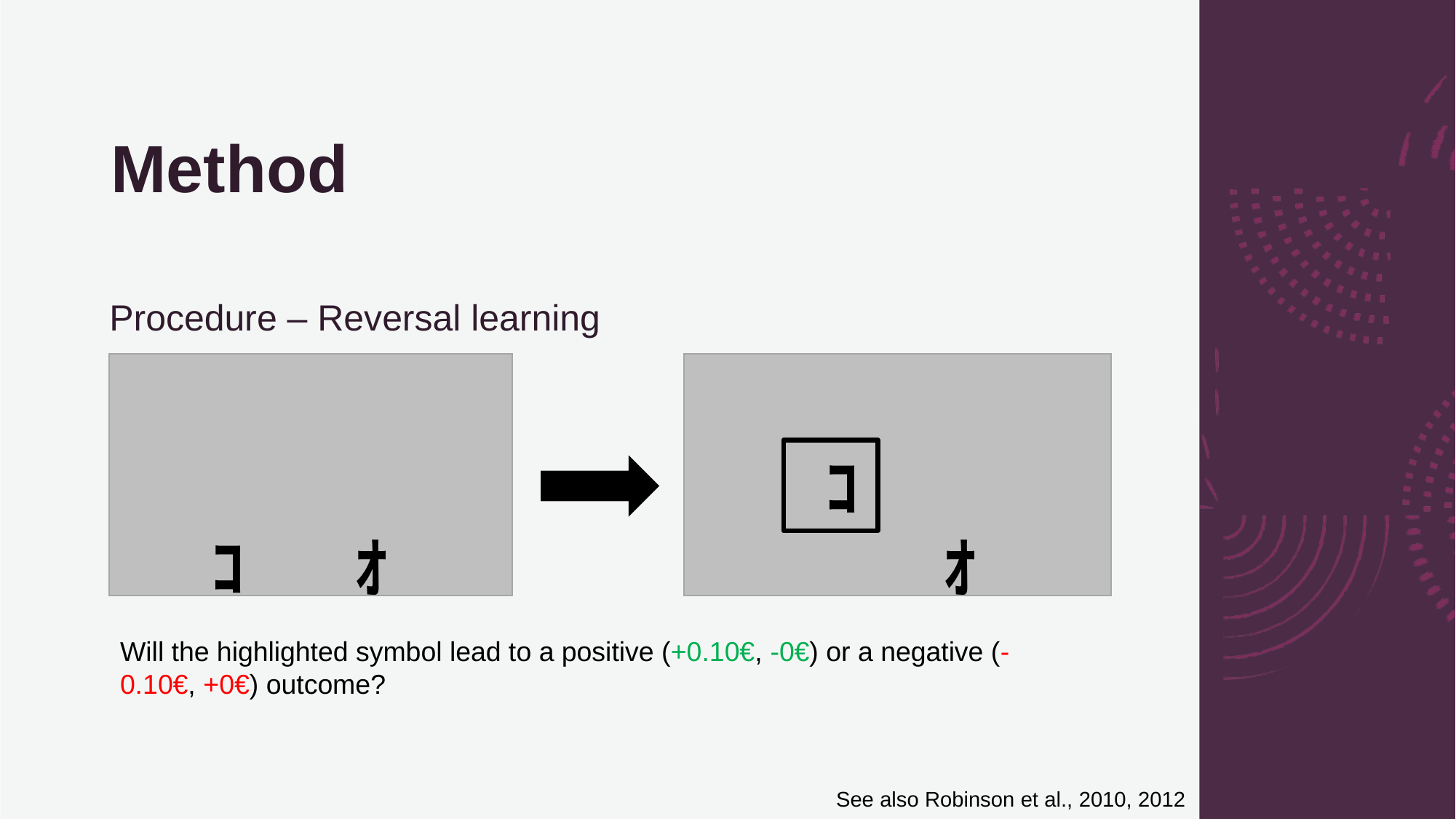

# Method
Procedure – Reversal learning

 ｺ
 ｵ

 ｺ
 ｵ

Will the highlighted symbol lead to a positive (+0.10€, -0€) or a negative (-0.10€, +0€) outcome?
15
See also Robinson et al., 2010, 2012